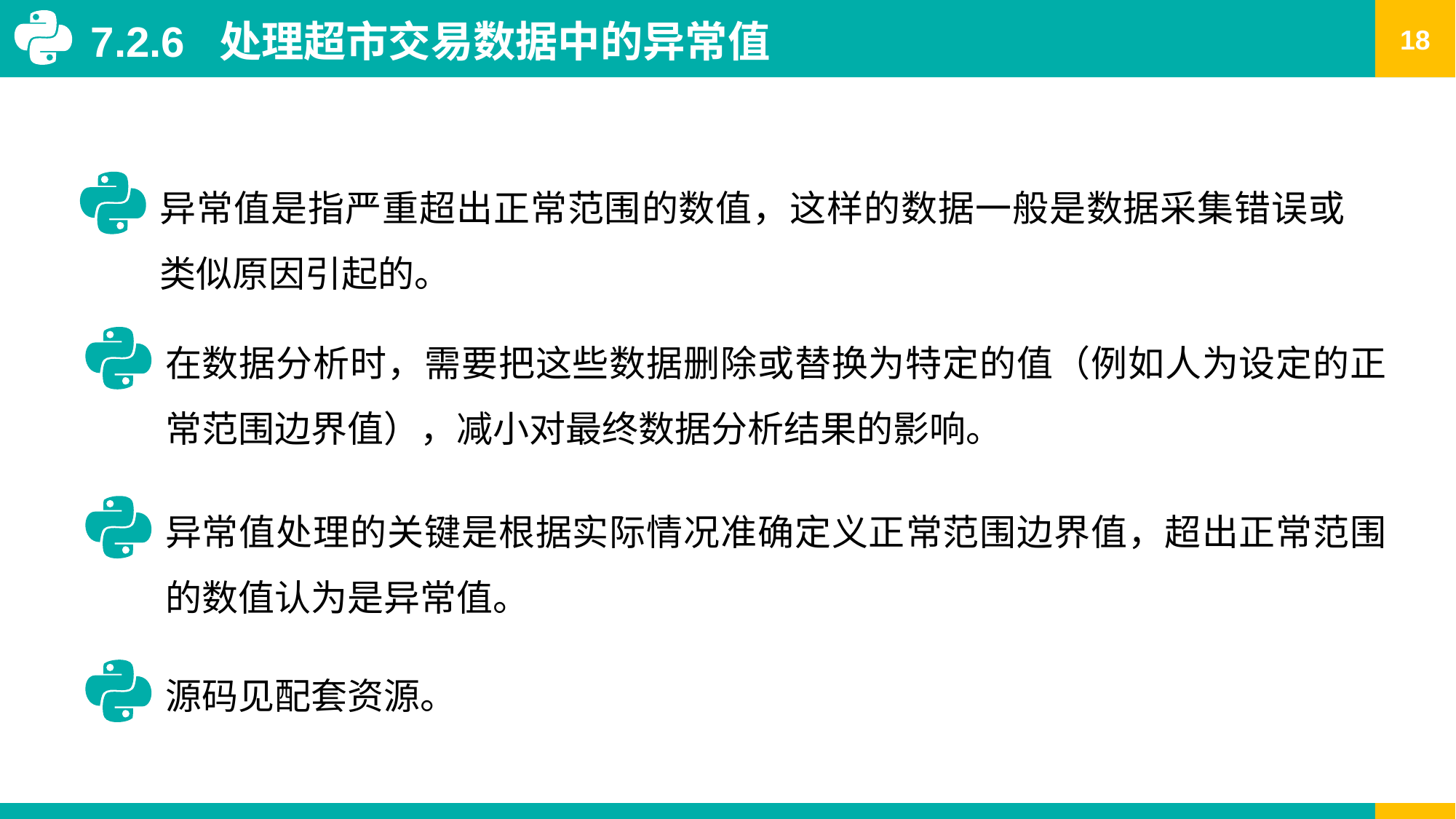

7.2.6  处理超市交易数据中的异常值
异常值是指严重超出正常范围的数值，这样的数据一般是数据采集错误或类似原因引起的。

在数据分析时，需要把这些数据删除或替换为特定的值（例如人为设定的正常范围边界值），减小对最终数据分析结果的影响。

异常值处理的关键是根据实际情况准确定义正常范围边界值，超出正常范围的数值认为是异常值。

源码见配套资源。